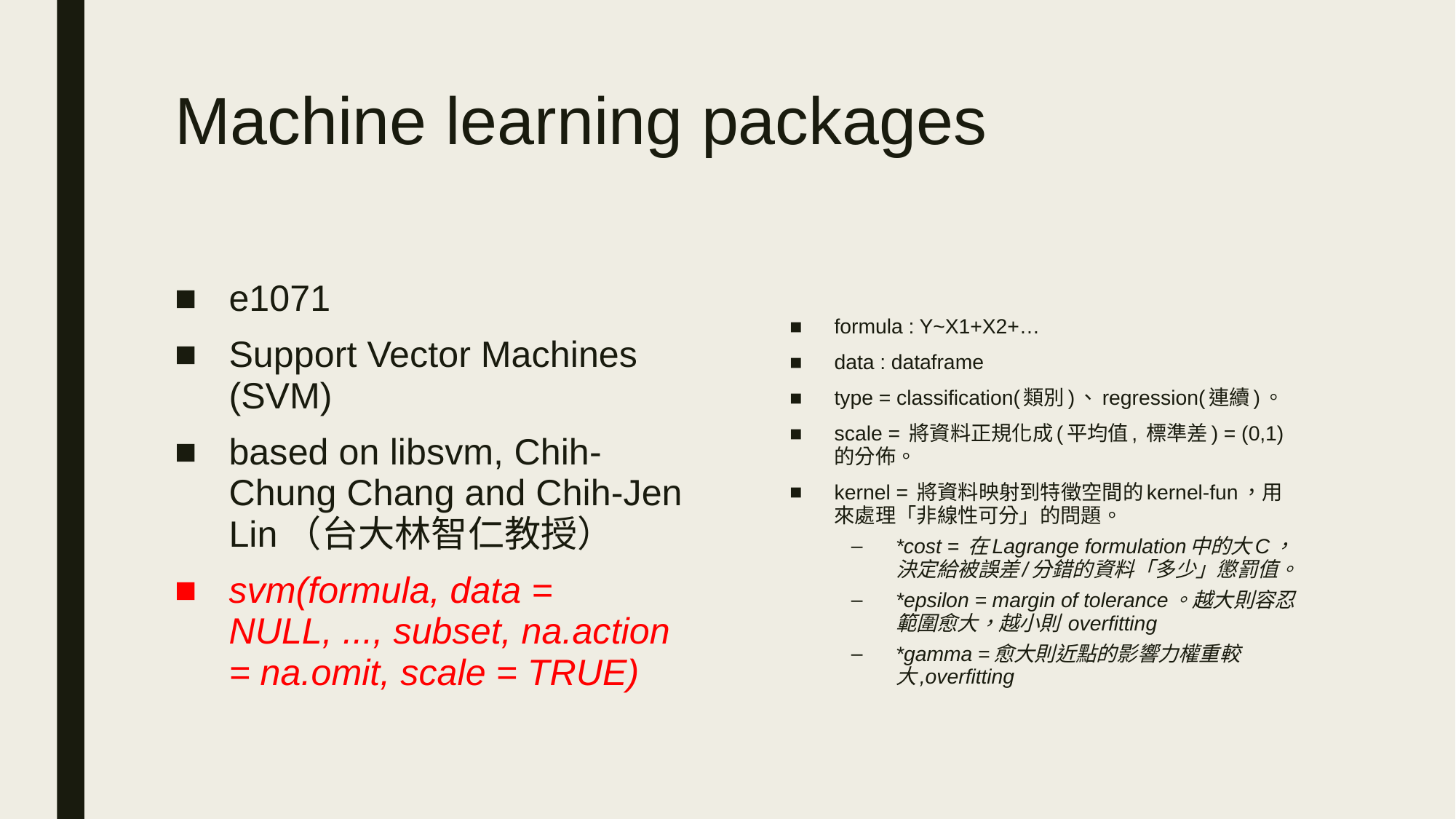

# Machine learning packages
e1071
Support Vector Machines (SVM)
based on libsvm, Chih-Chung Chang and Chih-Jen Lin（台大林智仁教授）
svm(formula, data = NULL, ..., subset, na.action = na.omit, scale = TRUE)

formula : Y~X1+X2+…
data : dataframe
type = classification(類別)、regression(連續)。
scale = 將資料正規化成(平均值, 標準差) = (0,1) 的分佈。
kernel = 將資料映射到特徵空間的kernel-fun，用來處理「非線性可分」的問題。
*cost = 在Lagrange formulation中的大C，決定給被誤差/分錯的資料「多少」懲罰值。
*epsilon = margin of tolerance。越大則容忍範圍愈大，越小則 overfitting
*gamma =愈大則近點的影響力權重較大,overfitting